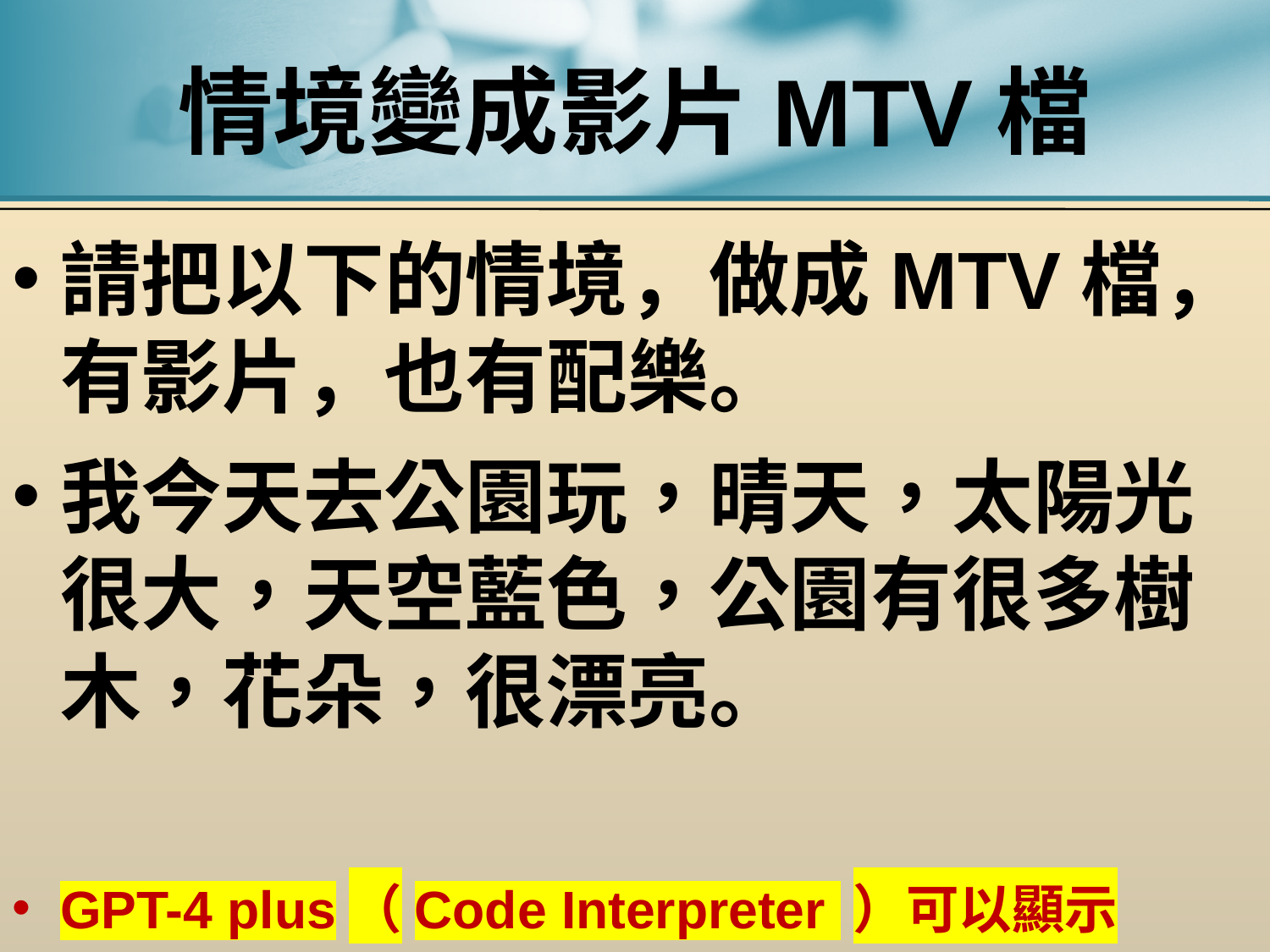

# 情境變成影片MTV檔
請把以下的情境，做成MTV檔，有影片，也有配樂。
我今天去公園玩，晴天，太陽光很大，天空藍色，公園有很多樹木，花朵，很漂亮。

GPT-4 plus（Code Interpreter ）可以顯示